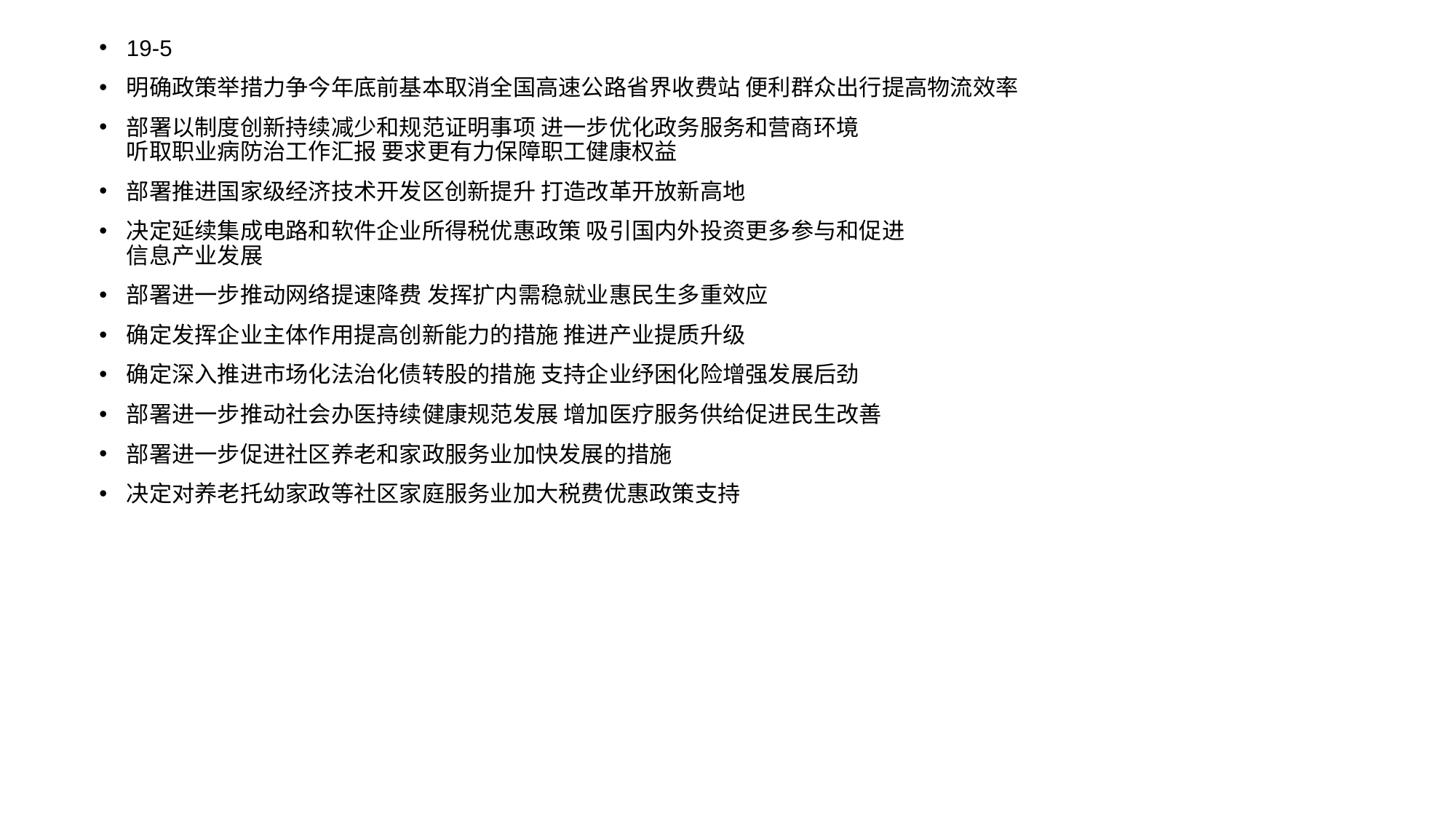

19-5
明确政策举措力争今年底前基本取消全国高速公路省界收费站 便利群众出行提高物流效率
部署以制度创新持续减少和规范证明事项 进一步优化政务服务和营商环境
听取职业病防治工作汇报 要求更有力保障职工健康权益
部署推进国家级经济技术开发区创新提升 打造改革开放新高地
决定延续集成电路和软件企业所得税优惠政策 吸引国内外投资更多参与和促进
信息产业发展
部署进一步推动网络提速降费 发挥扩内需稳就业惠民生多重效应
确定发挥企业主体作用提高创新能力的措施 推进产业提质升级
确定深入推进市场化法治化债转股的措施 支持企业纾困化险增强发展后劲
部署进一步推动社会办医持续健康规范发展 增加医疗服务供给促进民生改善
部署进一步促进社区养老和家政服务业加快发展的措施
决定对养老托幼家政等社区家庭服务业加大税费优惠政策支持